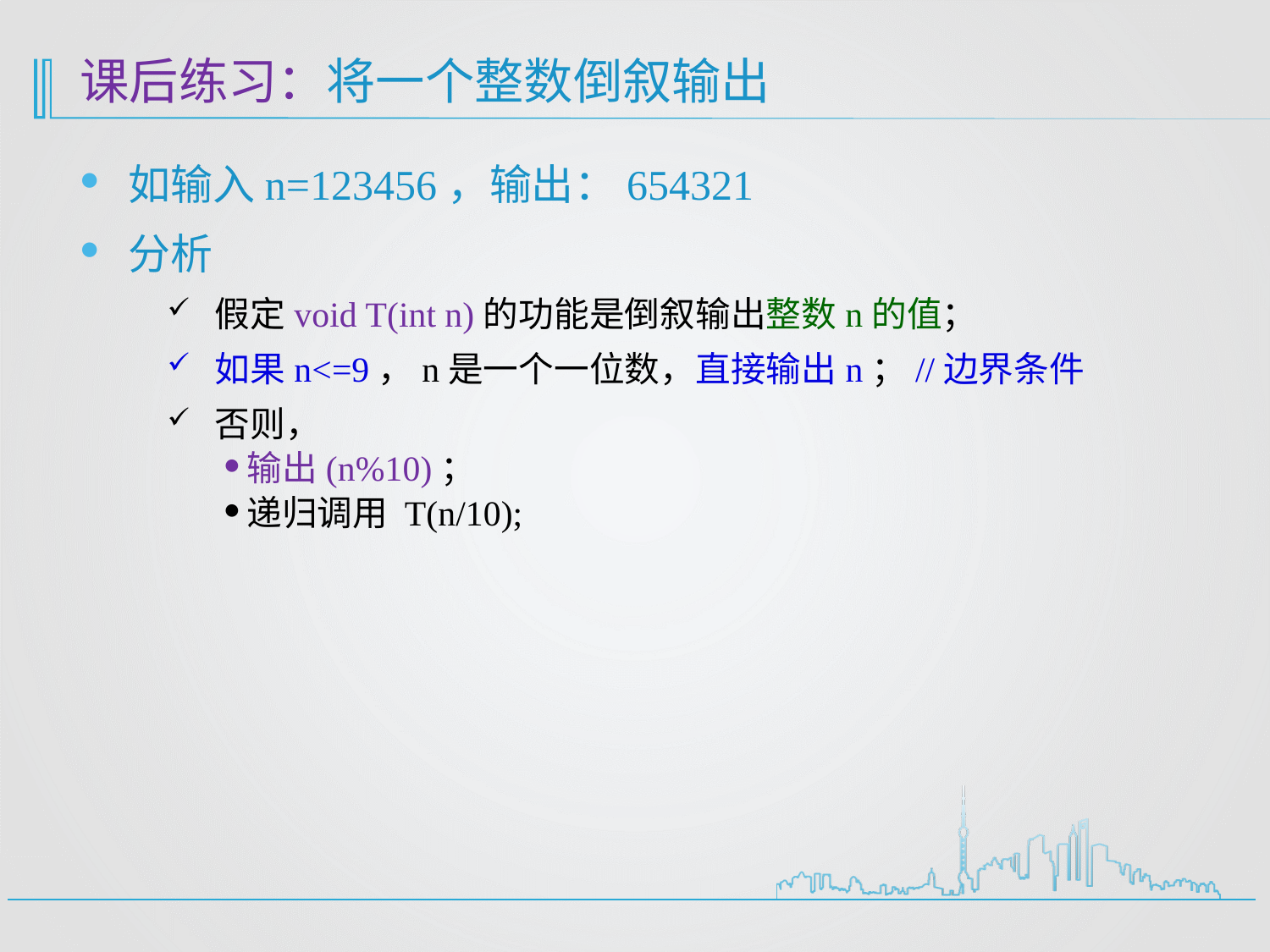

# 课后练习：将一个整数倒叙输出
如输入n=123456，输出：654321
分析
假定void T(int n)的功能是倒叙输出整数n的值；
如果n<=9，n是一个一位数，直接输出n；//边界条件
否则，
输出(n%10)；
递归调用 T(n/10);